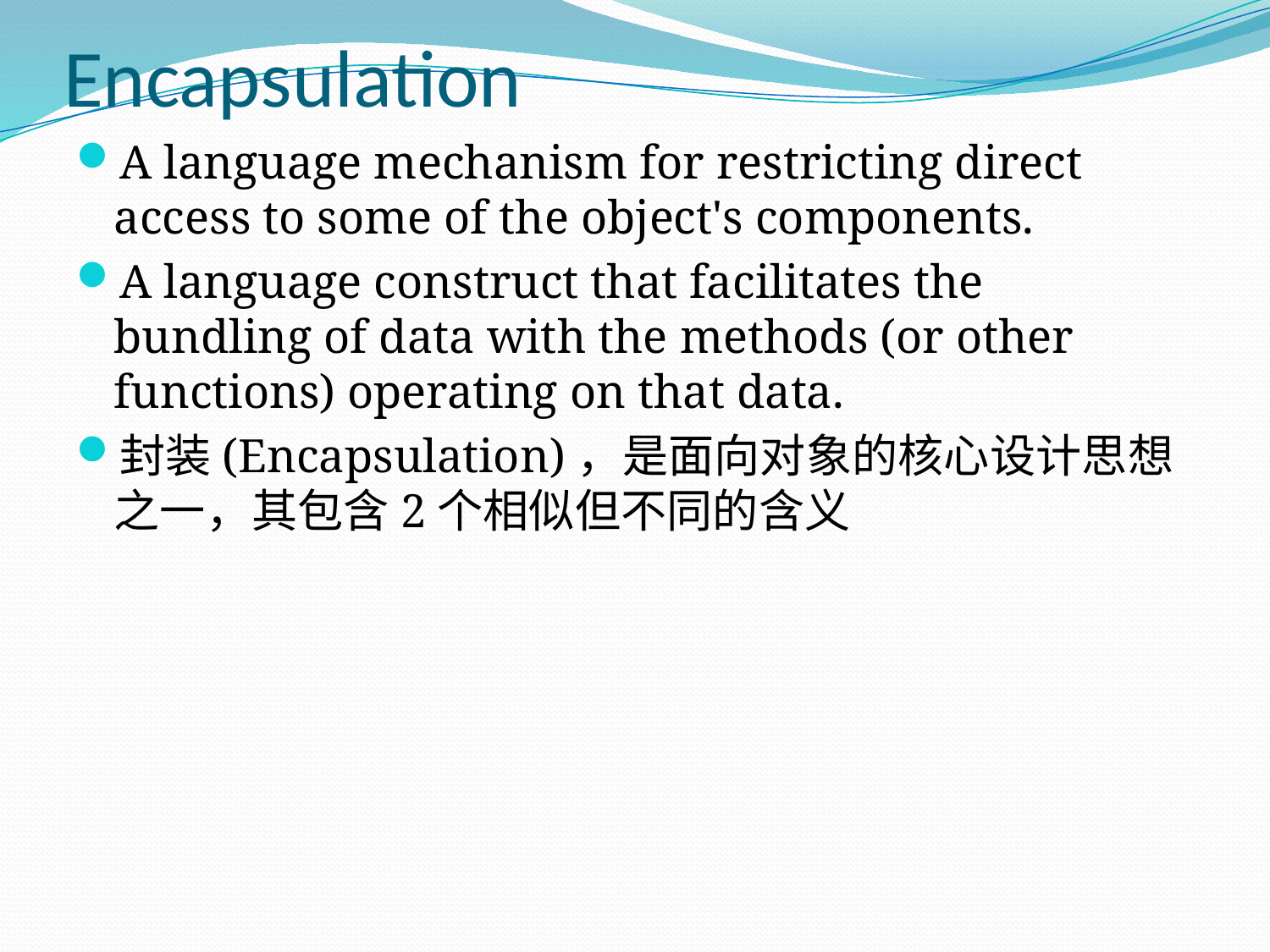

# Encapsulation
A language mechanism for restricting direct access to some of the object's components.
A language construct that facilitates the bundling of data with the methods (or other functions) operating on that data.
封装(Encapsulation)，是面向对象的核心设计思想之一，其包含2个相似但不同的含义

38